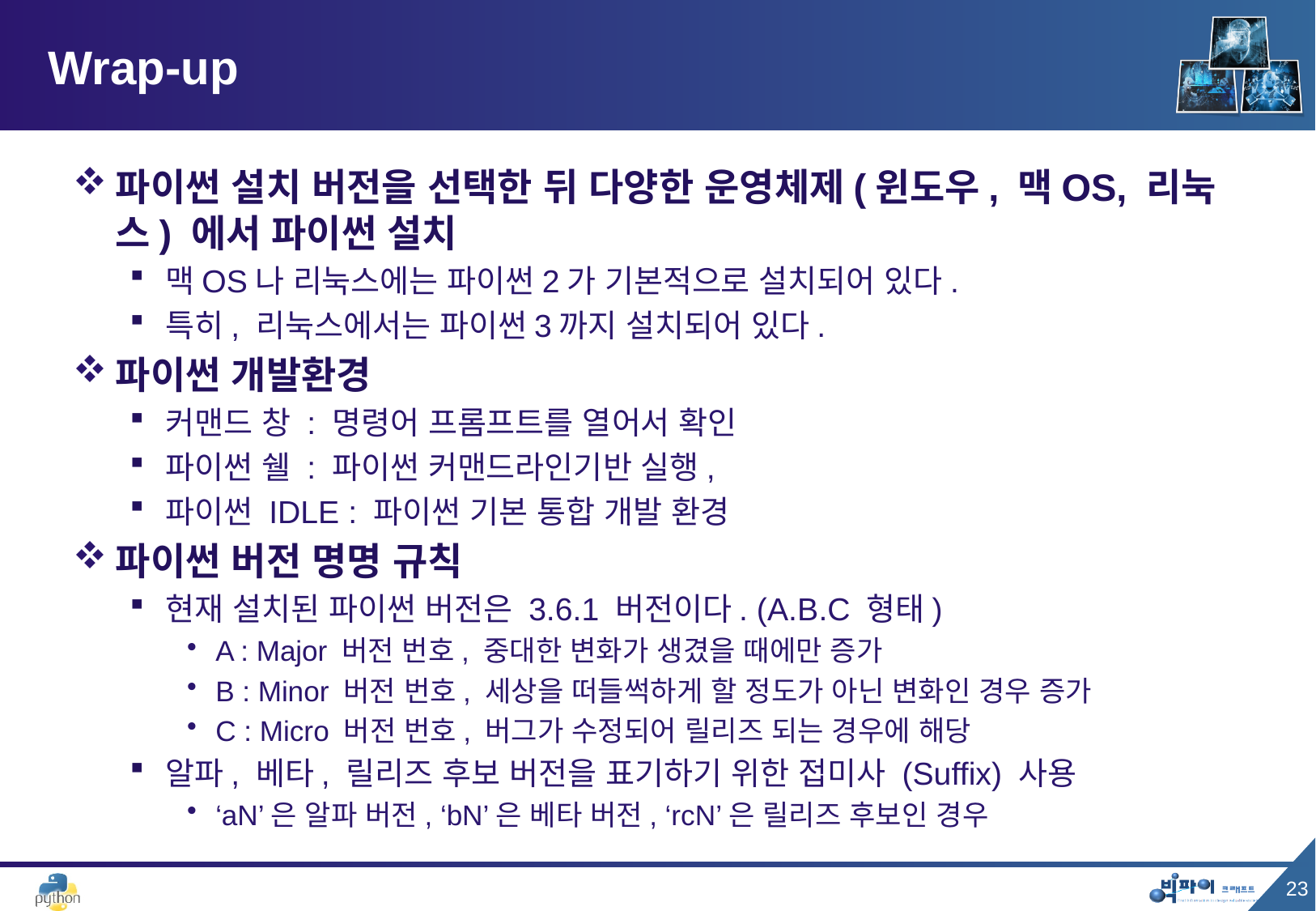

# Wrap-up
파이썬 설치 버전을 선택한 뒤 다양한 운영체제(윈도우, 맥OS, 리눅스) 에서 파이썬 설치
맥OS나 리눅스에는 파이썬2가 기본적으로 설치되어 있다.
특히, 리눅스에서는 파이썬3까지 설치되어 있다.
파이썬 개발환경
커맨드 창 : 명령어 프롬프트를 열어서 확인
파이썬 쉘 : 파이썬 커맨드라인기반 실행,
파이썬 IDLE : 파이썬 기본 통합 개발 환경
파이썬 버전 명명 규칙
현재 설치된 파이썬 버전은 3.6.1 버전이다. (A.B.C 형태)
A : Major 버전 번호, 중대한 변화가 생겼을 때에만 증가
B : Minor 버전 번호, 세상을 떠들썩하게 할 정도가 아닌 변화인 경우 증가
C : Micro 버전 번호, 버그가 수정되어 릴리즈 되는 경우에 해당
알파, 베타, 릴리즈 후보 버전을 표기하기 위한 접미사 (Suffix) 사용
‘aN’은 알파 버전, ‘bN’은 베타 버전, ‘rcN’은 릴리즈 후보인 경우